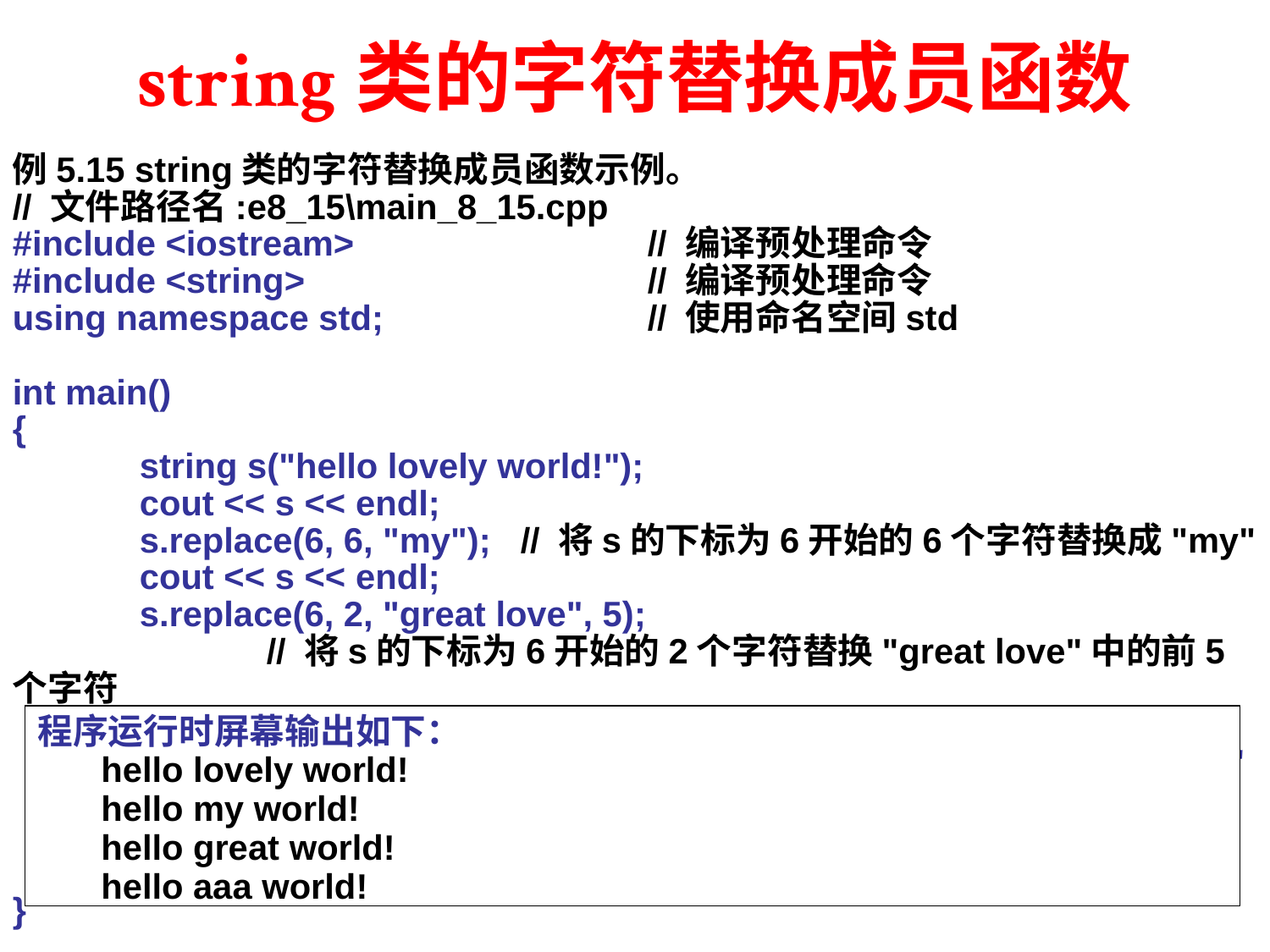

# string类的字符替换成员函数
例5.15 string类的字符替换成员函数示例。
// 文件路径名:e8_15\main_8_15.cpp
#include <iostream>               		// 编译预处理命令
#include <string>               		// 编译预处理命令
using namespace std;			// 使用命名空间std

int main()
{
	string s("hello lovely world!");
	cout << s << endl;
	s.replace(6, 6, "my");	// 将s的下标为6开始的6个字符替换成"my"
	cout << s << endl;
	s.replace(6, 2, "great love", 5);
		// 将s的下标为6开始的2个字符替换"great love"中的前5个字符
	cout << s << endl;
	s.replace(6, 5, 3, 'a');	// 将s的下标为5开始的2个字符替换3个'a'
	cout << s << endl;

	return 0;			// 返回操作系统
}
程序运行时屏幕输出如下：
hello lovely world!
hello my world!
hello great world!
hello aaa world!